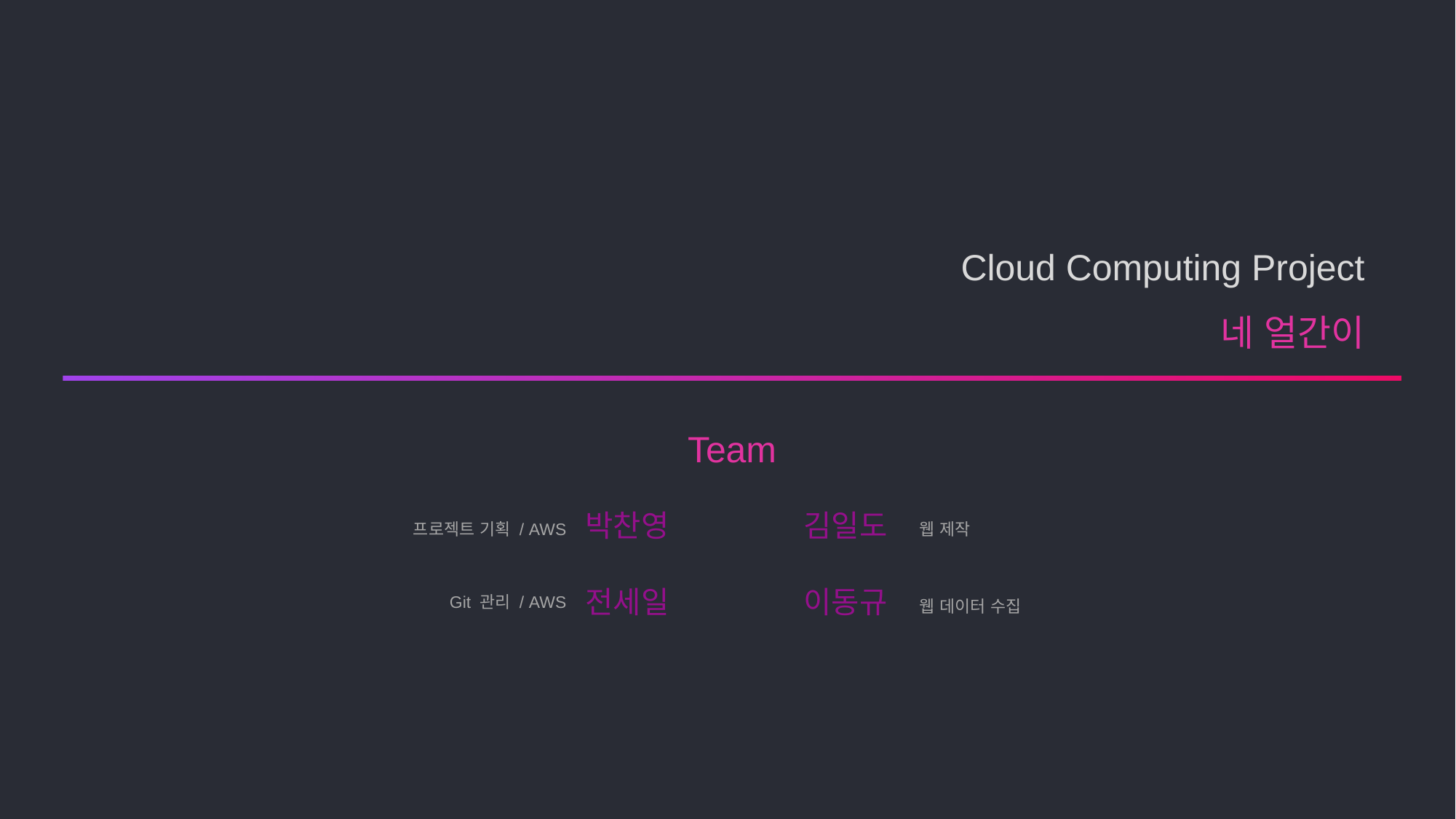

Cloud Computing Project
네 얼간이

Team
박찬영
김일도
웹 제작
프로젝트 기획 / AWS
전세일
이동규
Git 관리 / AWS
웹 데이터 수집